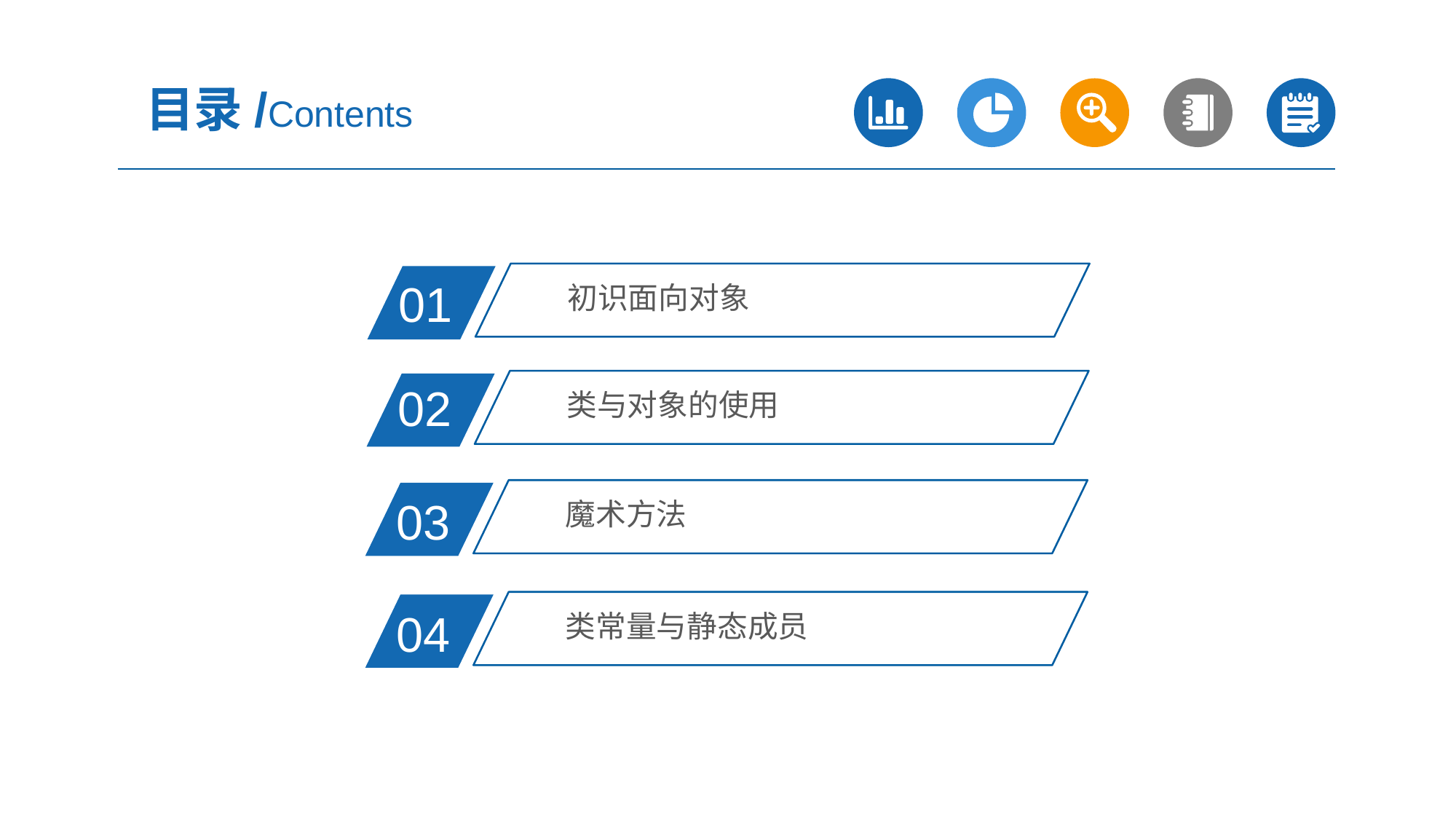

目录/Contents

初识面向对象

01

类与对象的使用
02

魔术方法

03

类常量与静态成员

04